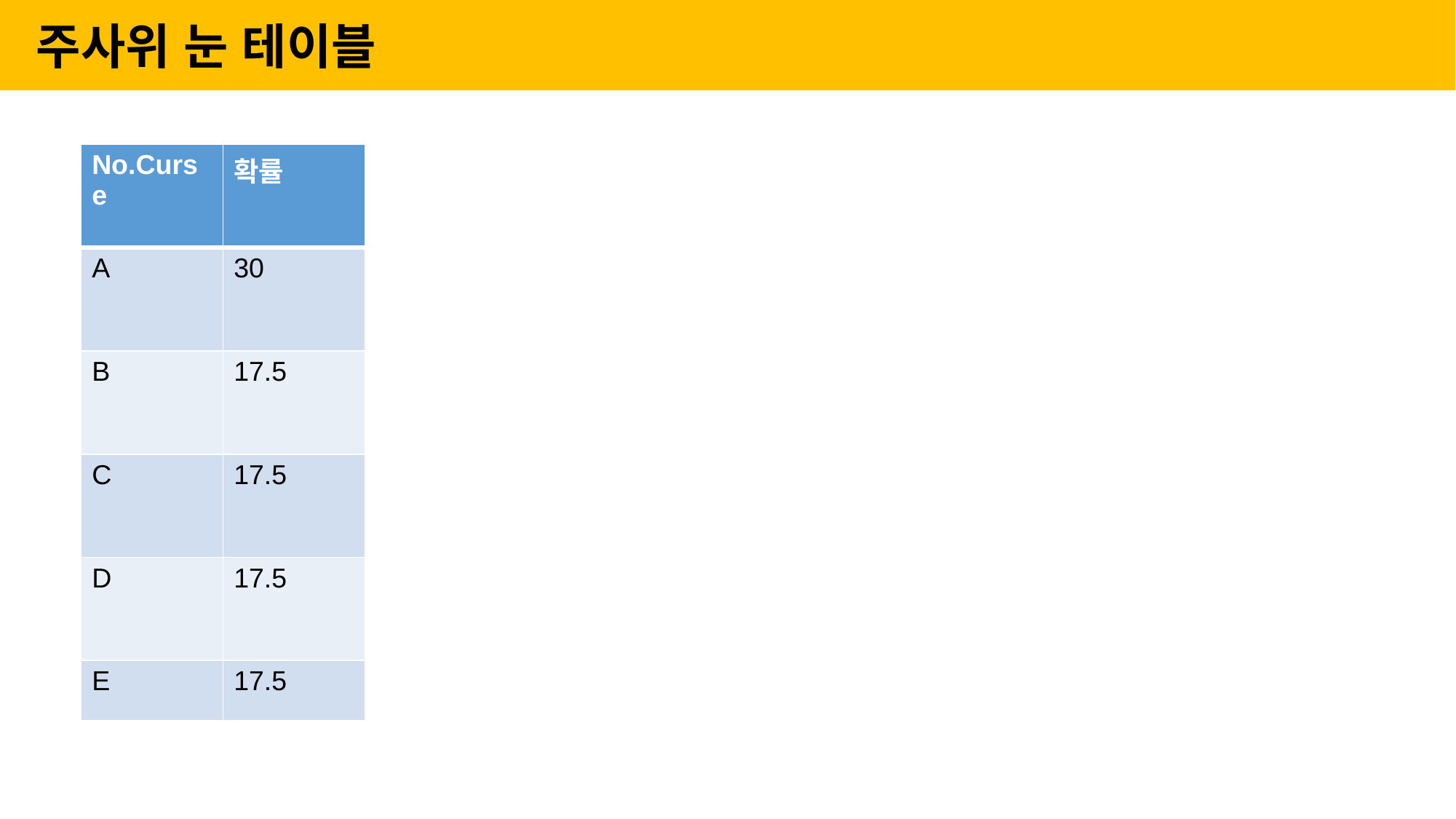

주사위 눈 테이블
| No.Curse | 확률 |
| --- | --- |
| A | 30 |
| B | 17.5 |
| C | 17.5 |
| D | 17.5 |
| E | 17.5 |